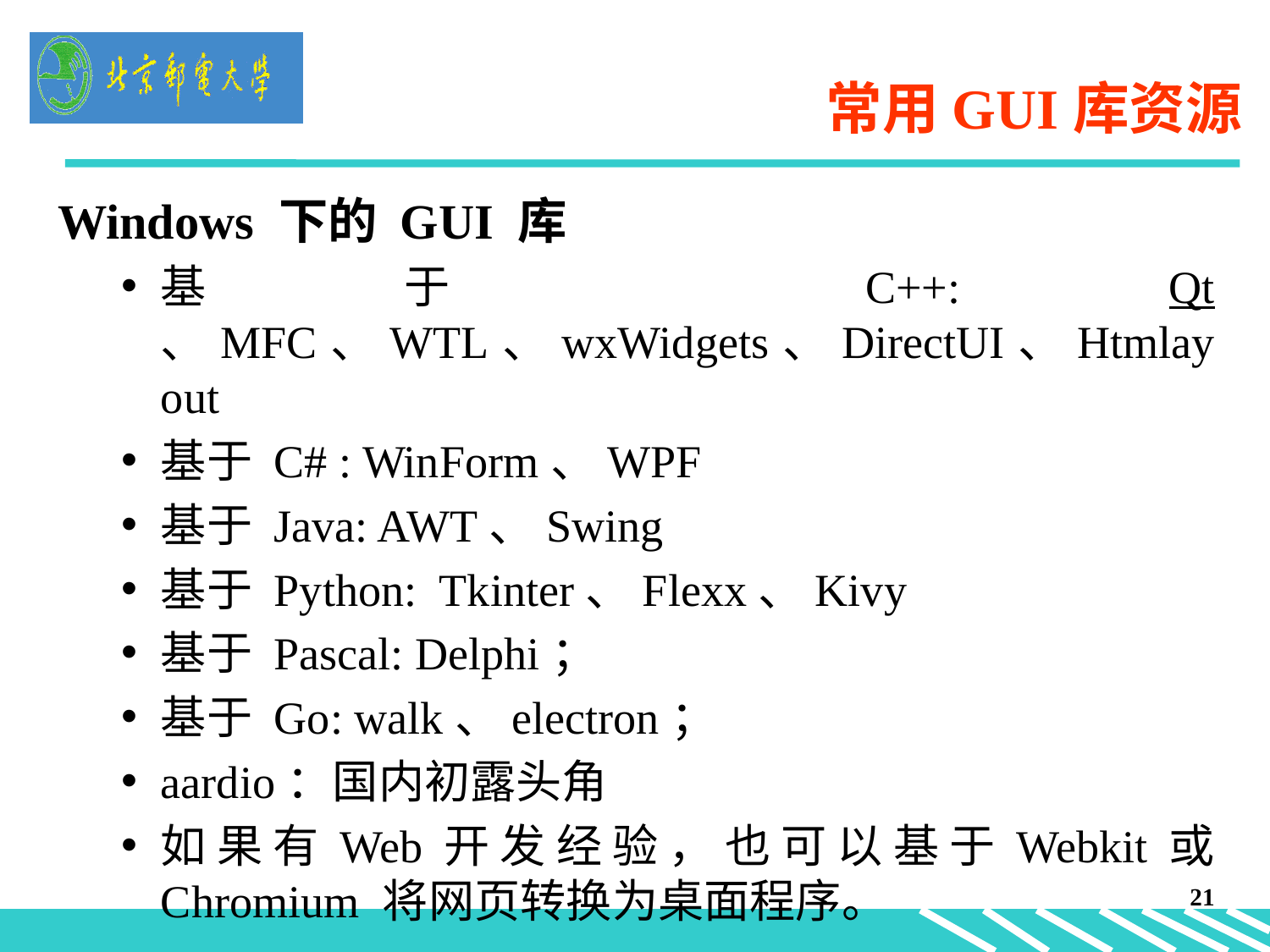

# 常用GUI库资源
Windows 下的 GUI 库
基于 C++: Qt、MFC、WTL、wxWidgets、DirectUI、Htmlayout
基于 C# : WinForm、WPF
基于 Java: AWT、Swing
基于 Python:  Tkinter、Flexx、Kivy
基于 Pascal: Delphi；
基于 Go: walk、electron；
aardio：国内初露头角
如果有Web开发经验，也可以基于Webkit或 Chromium 将网页转换为桌面程序。

21